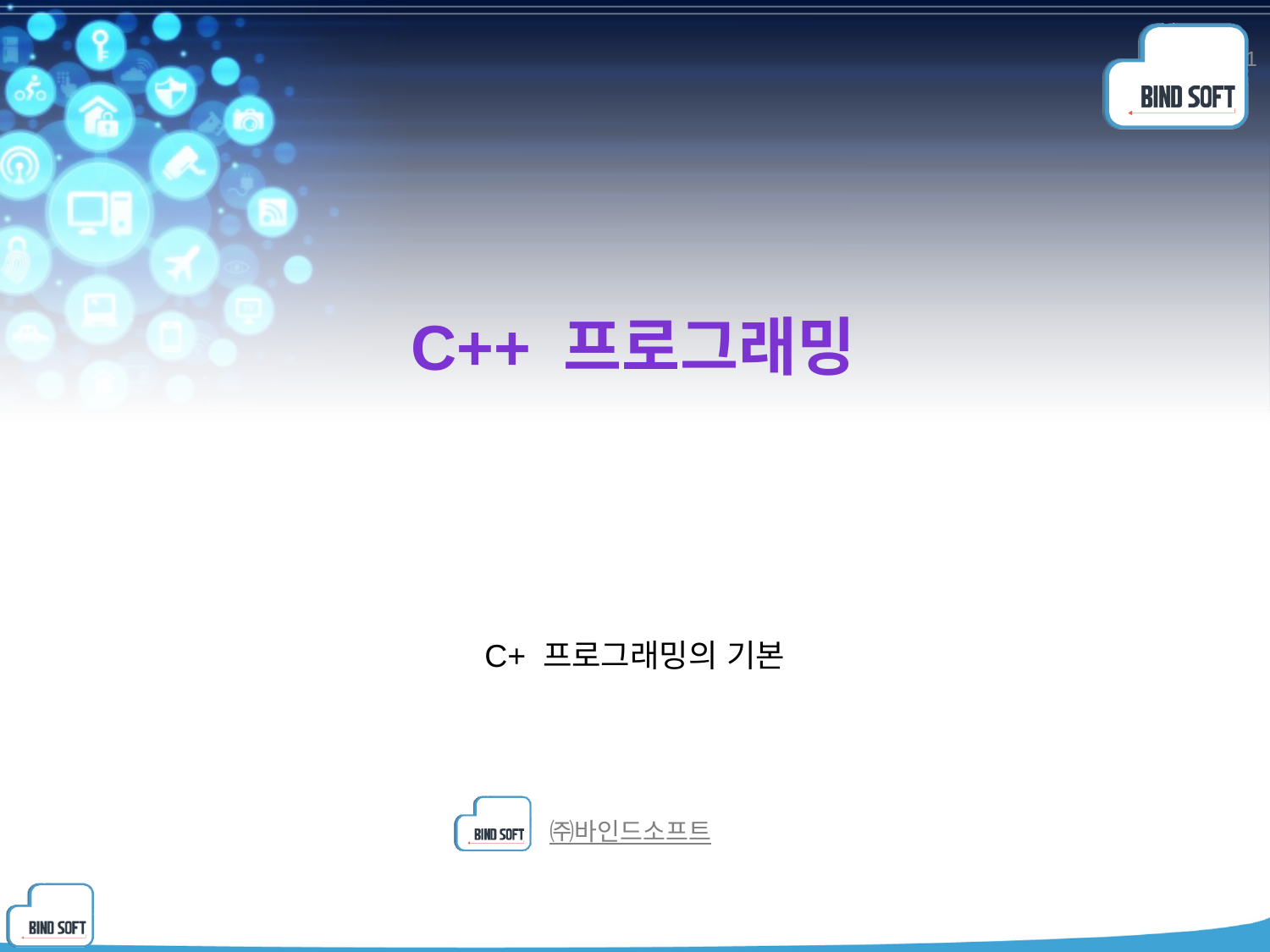

1
# C++ 프로그래밍
C+ 프로그래밍의 기본